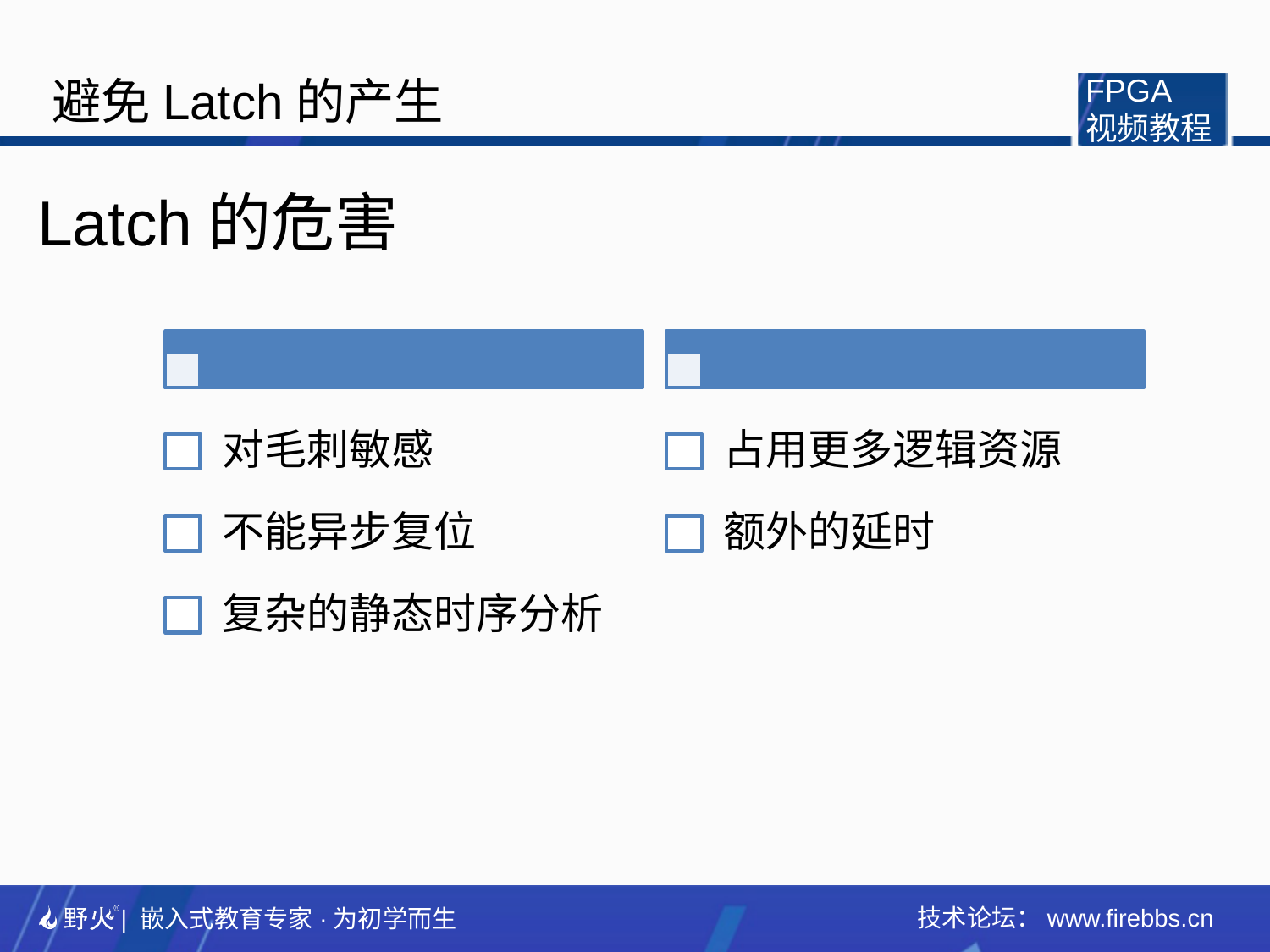

避免Latch的产生
FPGA
视频教程
Latch的危害

对毛刺敏感
不能异步复位
复杂的静态时序分析

占用更多逻辑资源
额外的延时